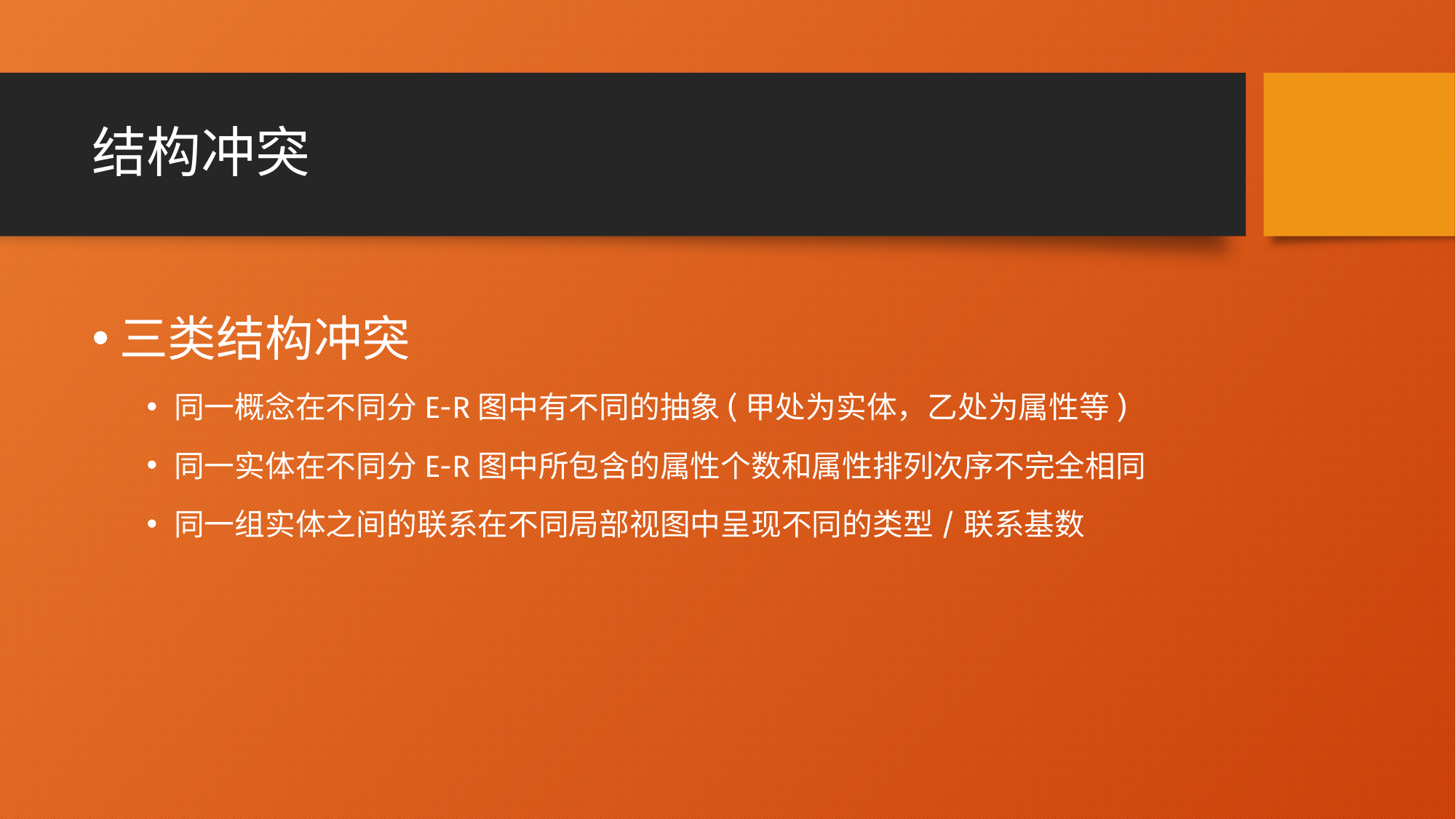

# 结构冲突
三类结构冲突
同一概念在不同分E-R图中有不同的抽象(甲处为实体，乙处为属性等)
同一实体在不同分E-R图中所包含的属性个数和属性排列次序不完全相同
同一组实体之间的联系在不同局部视图中呈现不同的类型/联系基数